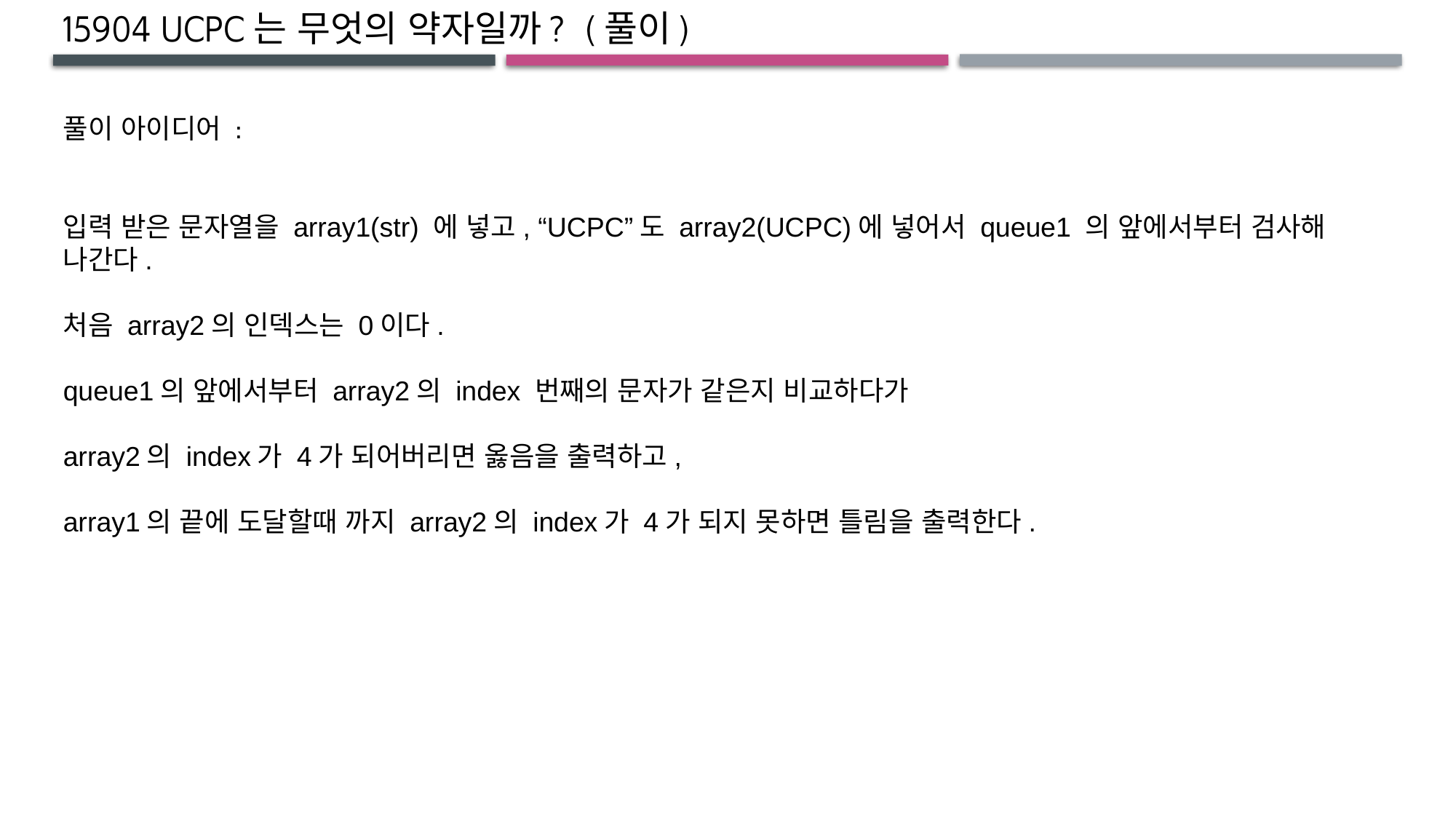

15904 UCPC는 무엇의 약자일까?  (풀이)
풀이 아이디어 :

입력 받은 문자열을 array1(str) 에 넣고, “UCPC”도 array2(UCPC)에 넣어서 queue1 의 앞에서부터 검사해 나간다.

처음 array2의 인덱스는 0이다.

queue1의 앞에서부터 array2의 index 번째의 문자가 같은지 비교하다가

array2의 index가 4가 되어버리면 옳음을 출력하고,

array1의 끝에 도달할때 까지 array2의 index가 4가 되지 못하면 틀림을 출력한다.